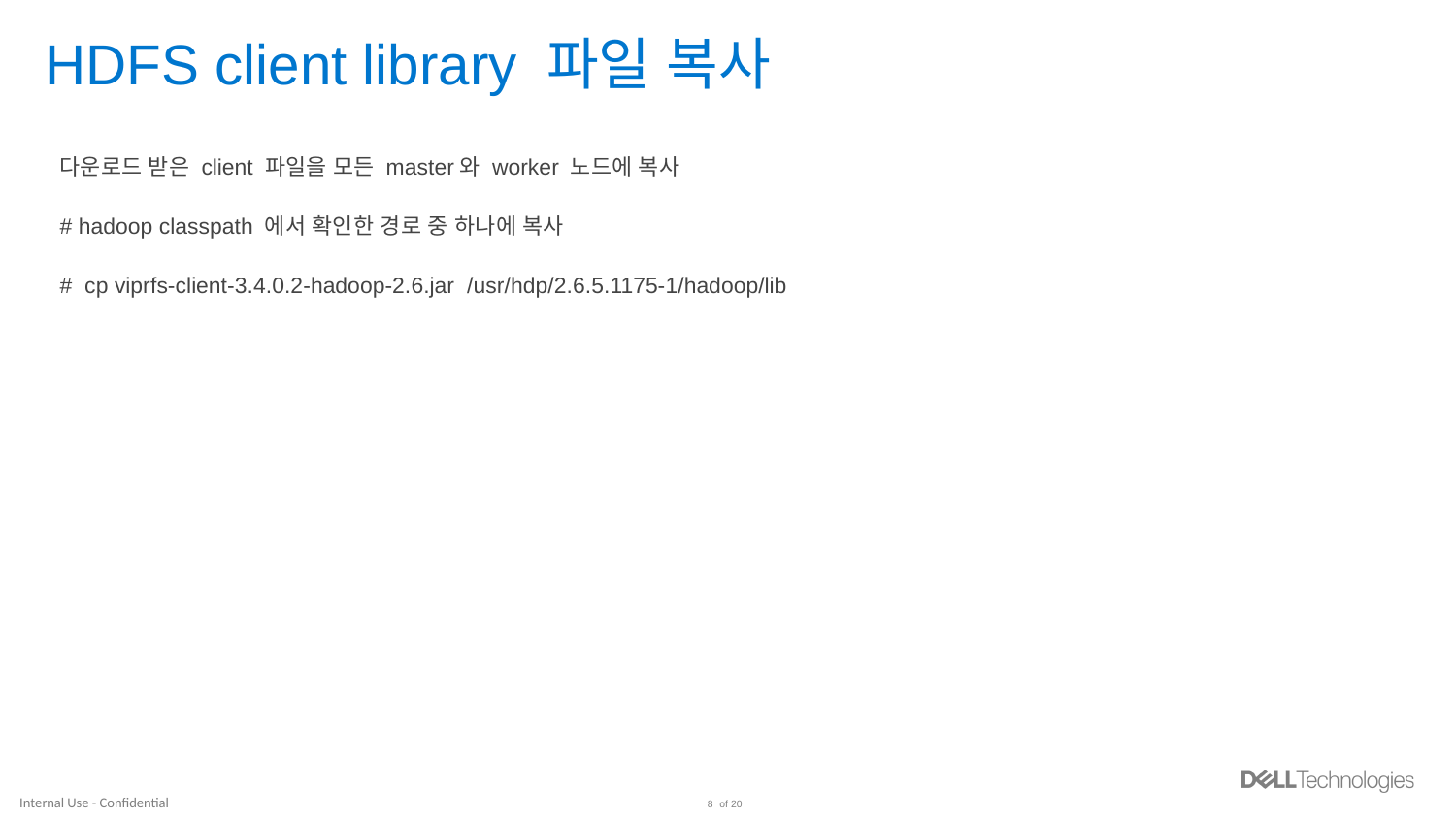

# HDFS client library 파일 복사
다운로드 받은 client 파일을 모든 master와 worker 노드에 복사
# hadoop classpath 에서 확인한 경로 중 하나에 복사
#  cp viprfs-client-3.4.0.2-hadoop-2.6.jar  /usr/hdp/2.6.5.1175-1/hadoop/lib